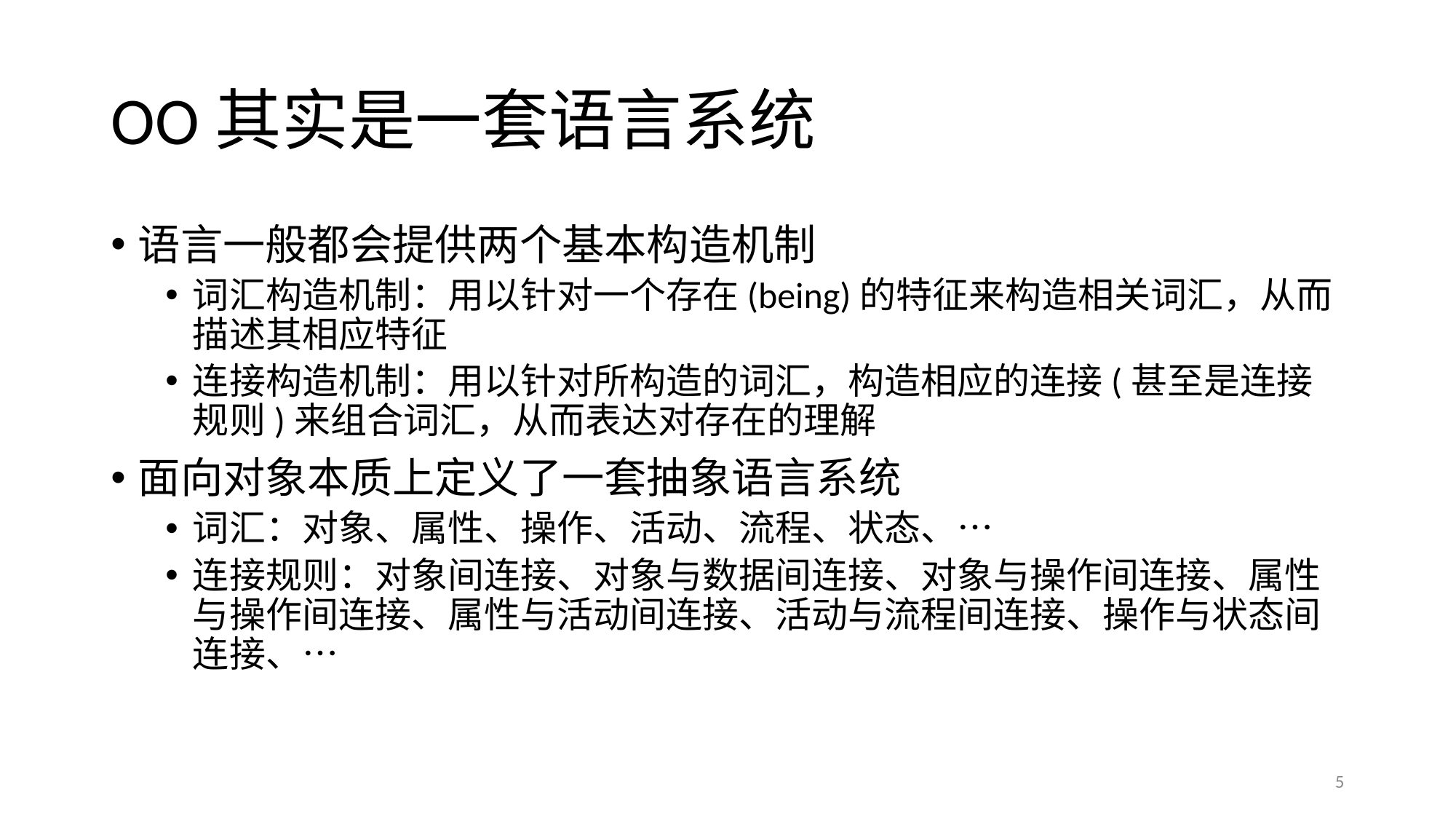

# OO其实是一套语言系统
语言一般都会提供两个基本构造机制
词汇构造机制：用以针对一个存在(being)的特征来构造相关词汇，从而描述其相应特征
连接构造机制：用以针对所构造的词汇，构造相应的连接(甚至是连接规则)来组合词汇，从而表达对存在的理解
面向对象本质上定义了一套抽象语言系统
词汇：对象、属性、操作、活动、流程、状态、…
连接规则：对象间连接、对象与数据间连接、对象与操作间连接、属性与操作间连接、属性与活动间连接、活动与流程间连接、操作与状态间连接、…
5